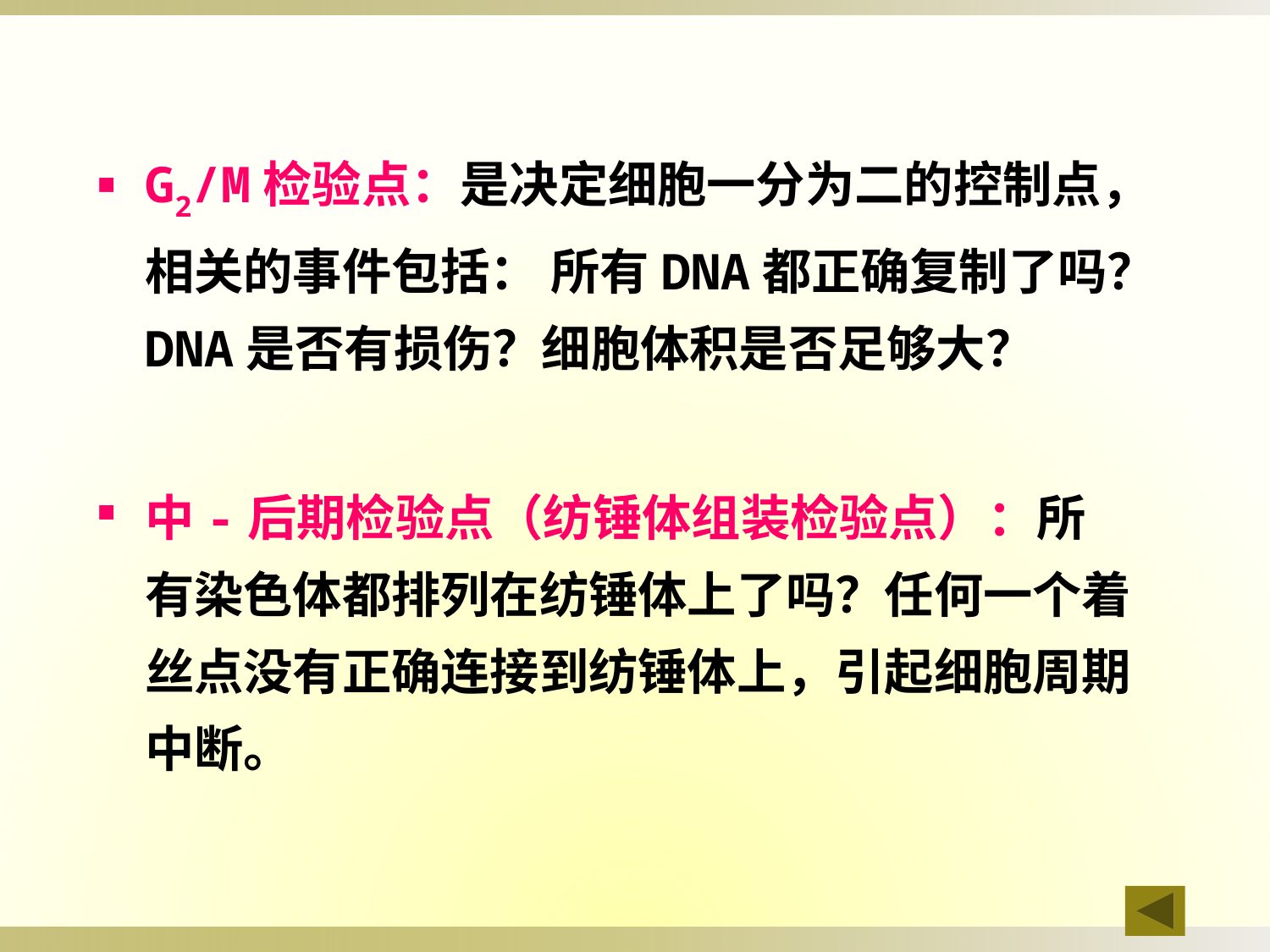

G2/M检验点：是决定细胞一分为二的控制点，相关的事件包括： 所有DNA都正确复制了吗？DNA是否有损伤？细胞体积是否足够大？
中-后期检验点（纺锤体组装检验点）：所有染色体都排列在纺锤体上了吗？任何一个着丝点没有正确连接到纺锤体上，引起细胞周期中断。